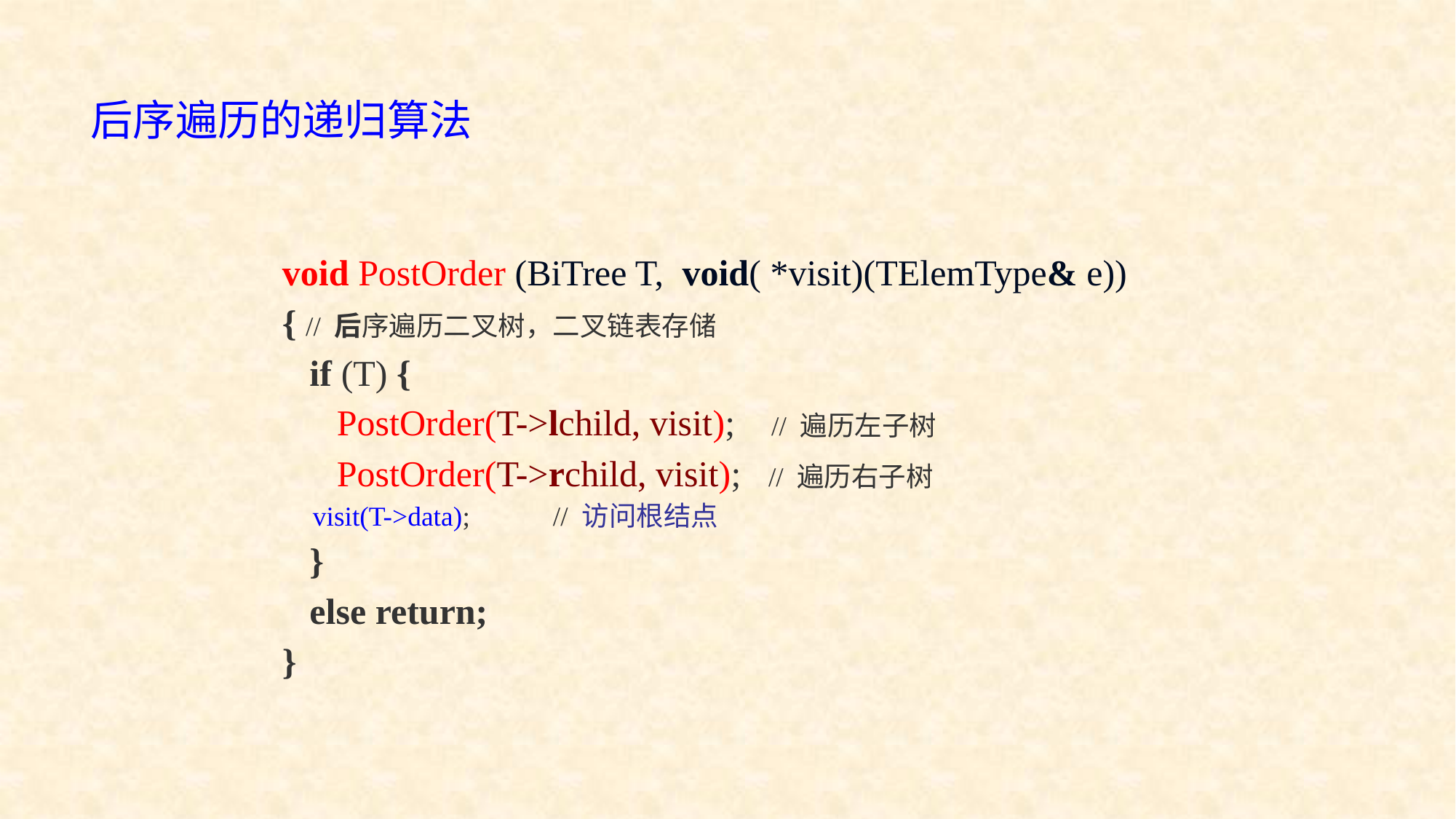

后序遍历的递归算法
void PostOrder (BiTree T,  void( *visit)(TElemType& e))
{ // 后序遍历二叉树，二叉链表存储
   if (T) {
      PostOrder(T->lchild, visit);    // 遍历左子树
      PostOrder(T->rchild, visit);   // 遍历右子树
    visit(T->data);            // 访问根结点
   }
   else return;
}